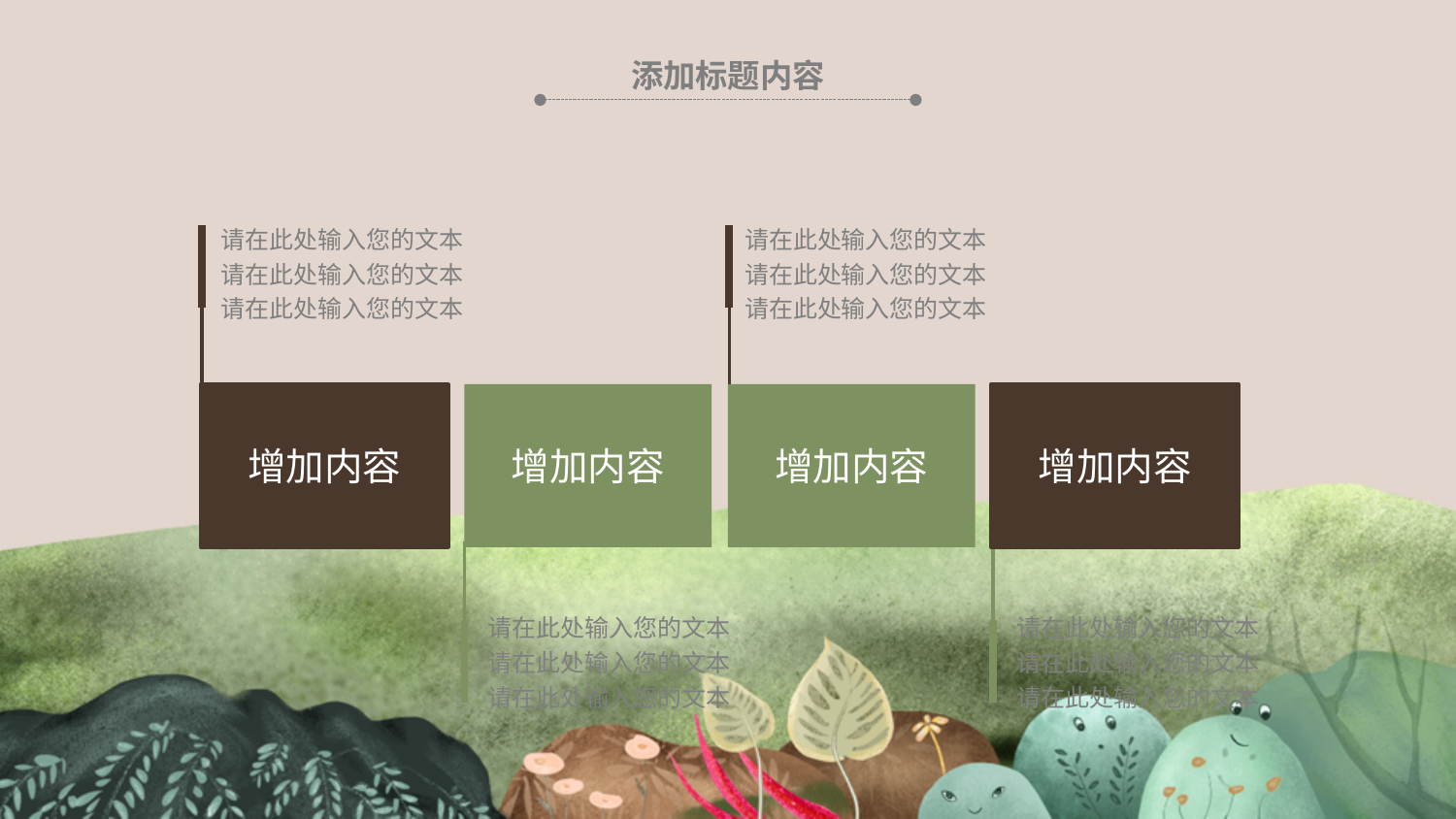

添加标题内容
请在此处输入您的文本
请在此处输入您的文本
请在此处输入您的文本
请在此处输入您的文本
请在此处输入您的文本
请在此处输入您的文本
增加内容
增加内容
增加内容
增加内容
请在此处输入您的文本
请在此处输入您的文本
请在此处输入您的文本
请在此处输入您的文本
请在此处输入您的文本
请在此处输入您的文本